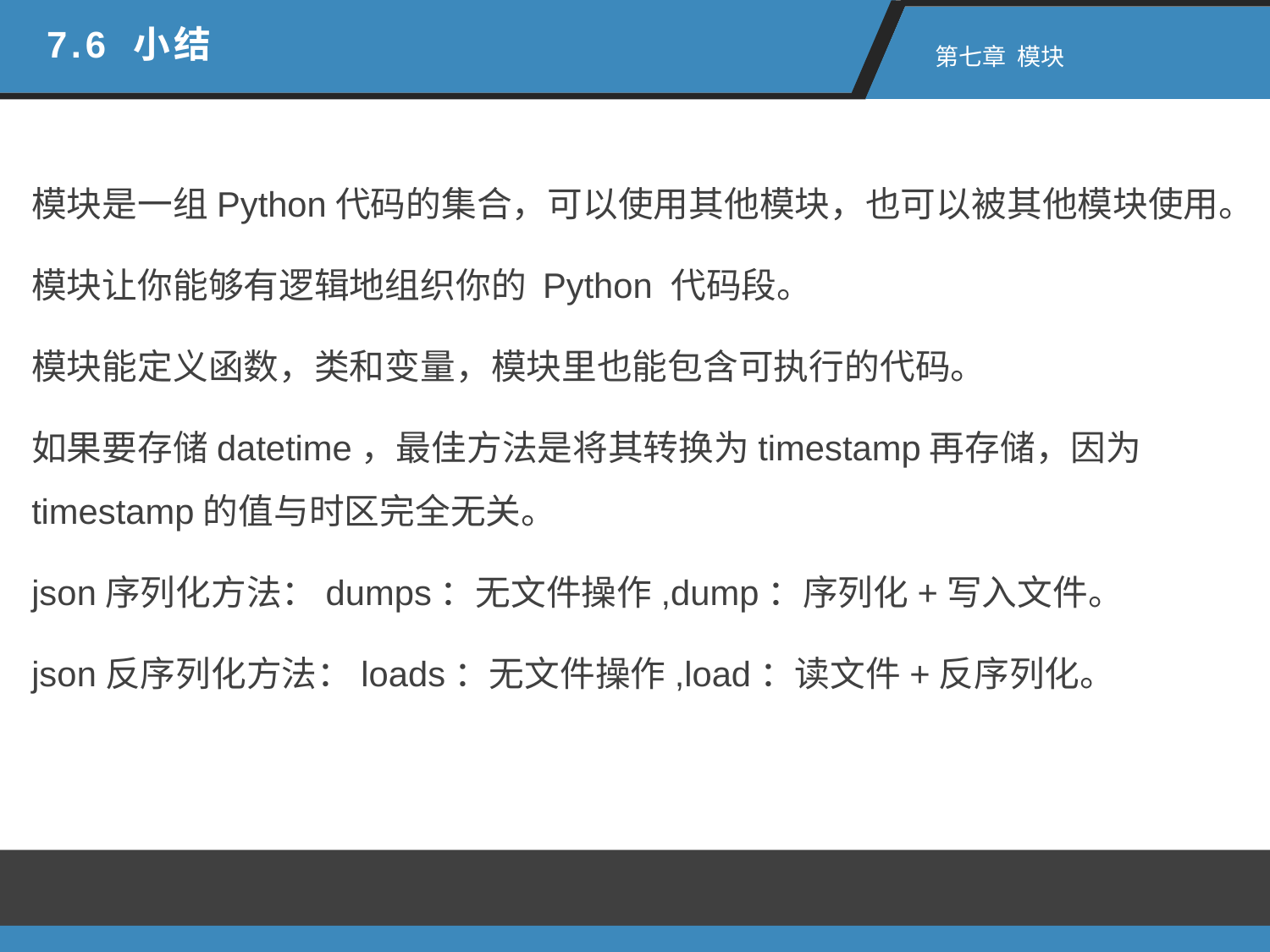

7.6 小结

  第七章  模块
模块是一组Python代码的集合，可以使用其他模块，也可以被其他模块使用。
模块让你能够有逻辑地组织你的 Python 代码段。
模块能定义函数，类和变量，模块里也能包含可执行的代码。
如果要存储datetime，最佳方法是将其转换为timestamp再存储，因为timestamp的值与时区完全无关。
json序列化方法：dumps：无文件操作,dump：序列化+写入文件。
json反序列化方法：loads：无文件操作,load：读文件+反序列化。